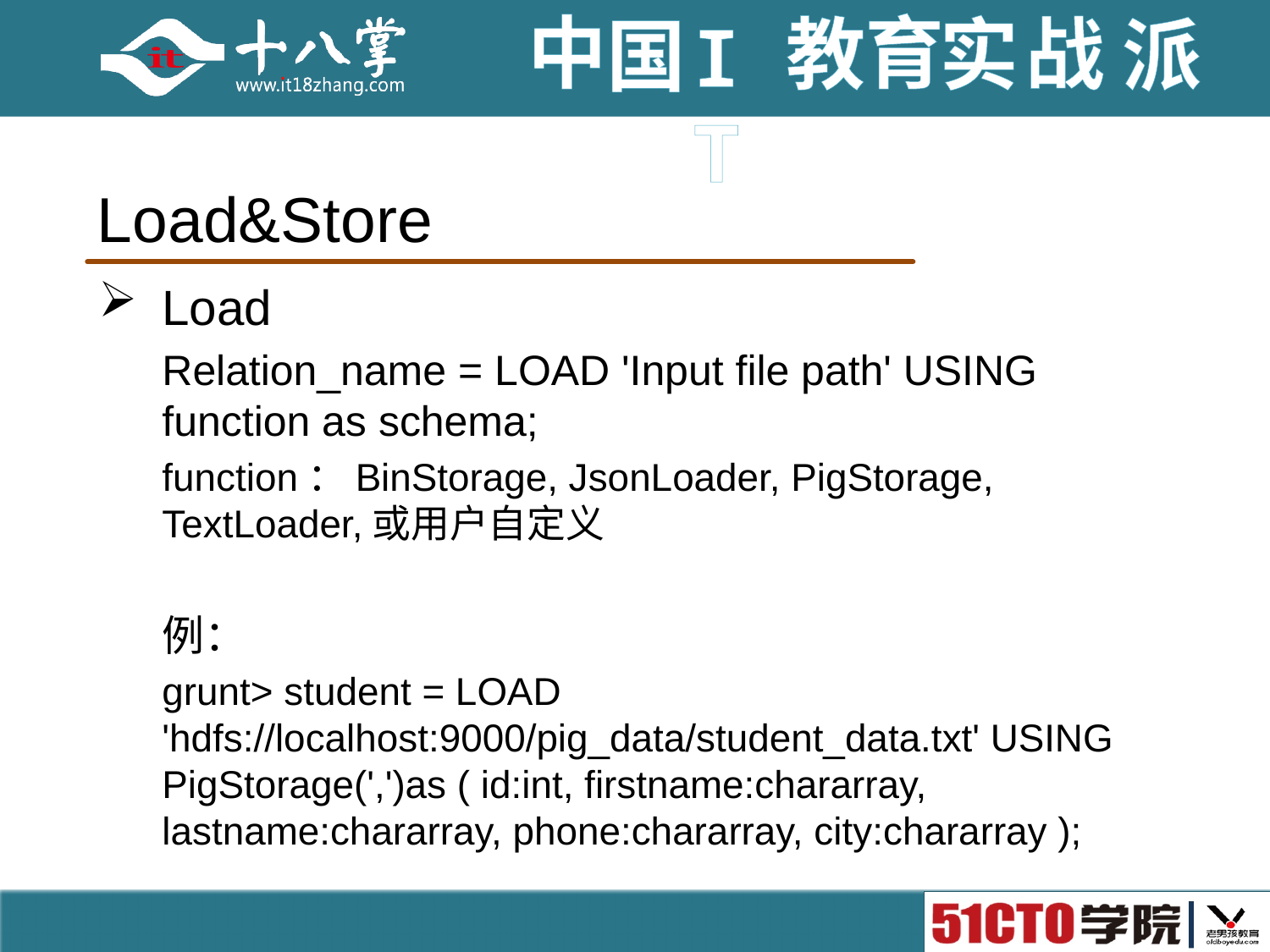

# Load&Store
Load
Relation_name = LOAD 'Input file path' USING function as schema;
function：BinStorage, JsonLoader, PigStorage, TextLoader,或用户自定义

例：
grunt> student = LOAD 'hdfs://localhost:9000/pig_data/student_data.txt' USING PigStorage(',')as ( id:int, firstname:chararray, lastname:chararray, phone:chararray, city:chararray );